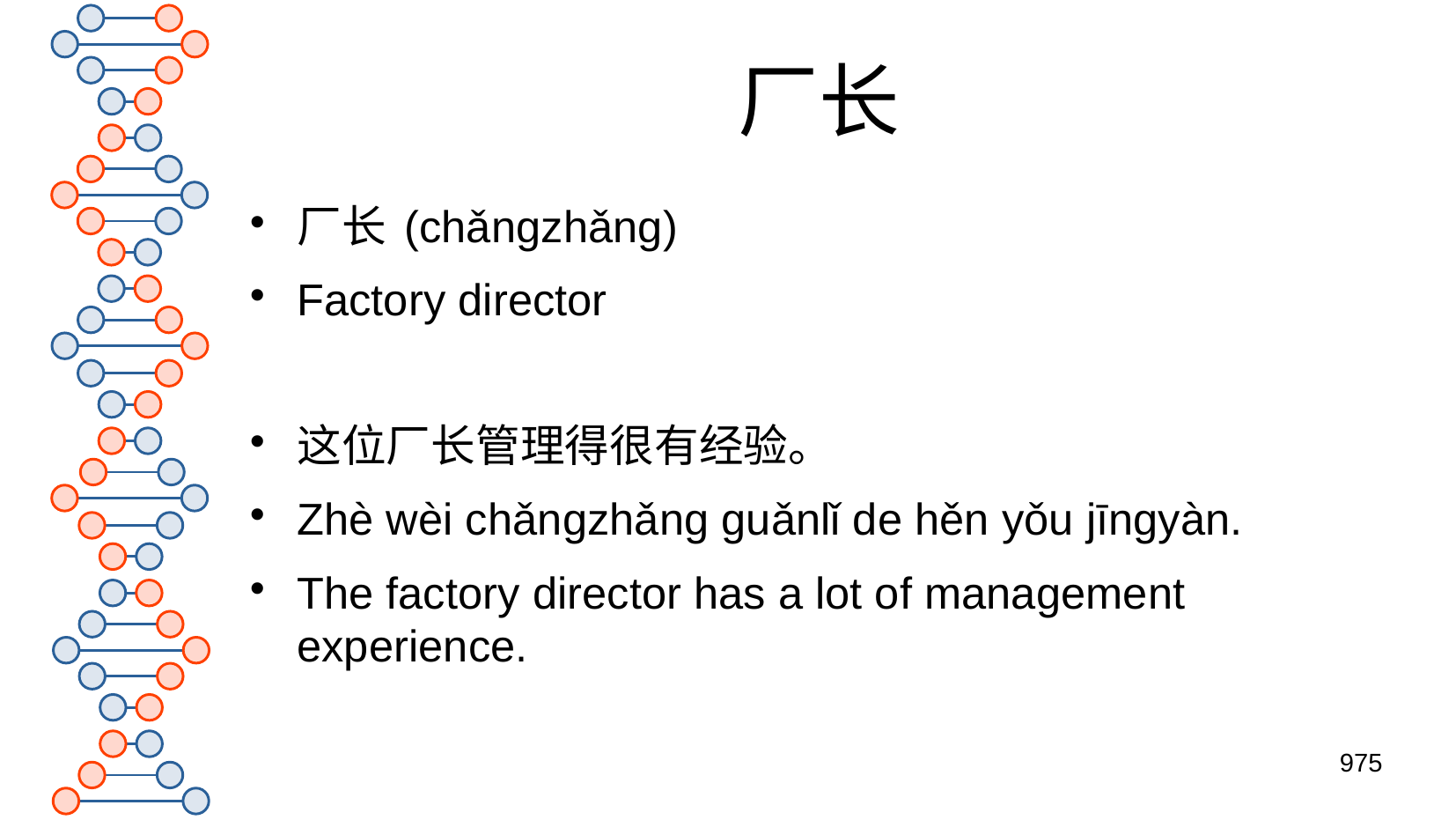

# 厂长
厂长 (chǎngzhǎng)
Factory director

这位厂长管理得很有经验。
Zhè wèi chǎngzhǎng guǎnlǐ de hěn yǒu jīngyàn.
The factory director has a lot of management experience.

975